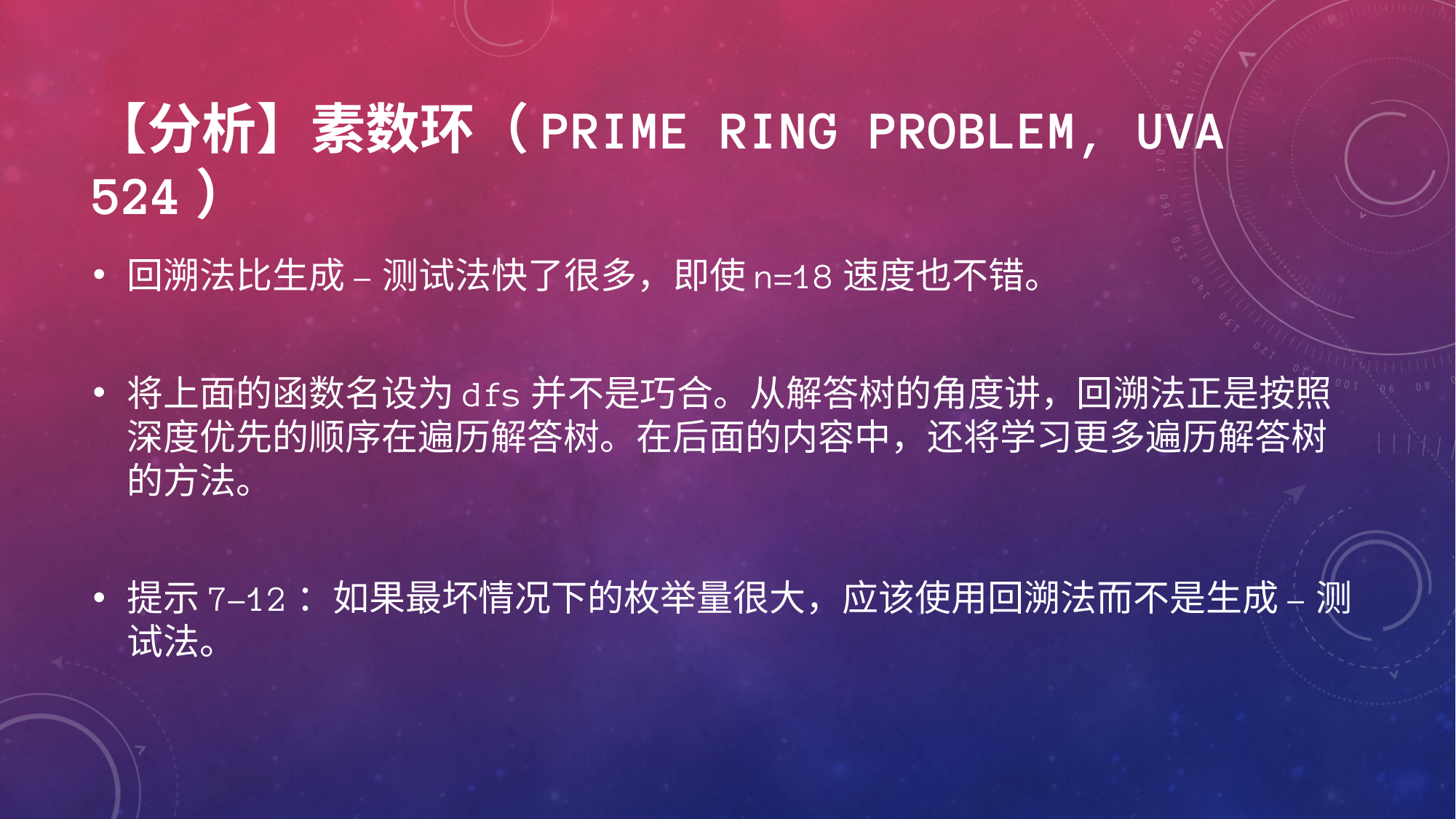

# 【分析】素数环（Prime Ring Problem, UVa 524）
回溯法比生成-测试法快了很多，即使n=18速度也不错。

将上面的函数名设为dfs并不是巧合。从解答树的角度讲，回溯法正是按照深度优先的顺序在遍历解答树。在后面的内容中，还将学习更多遍历解答树的方法。

提示7-12：如果最坏情况下的枚举量很大，应该使用回溯法而不是生成-测试法。